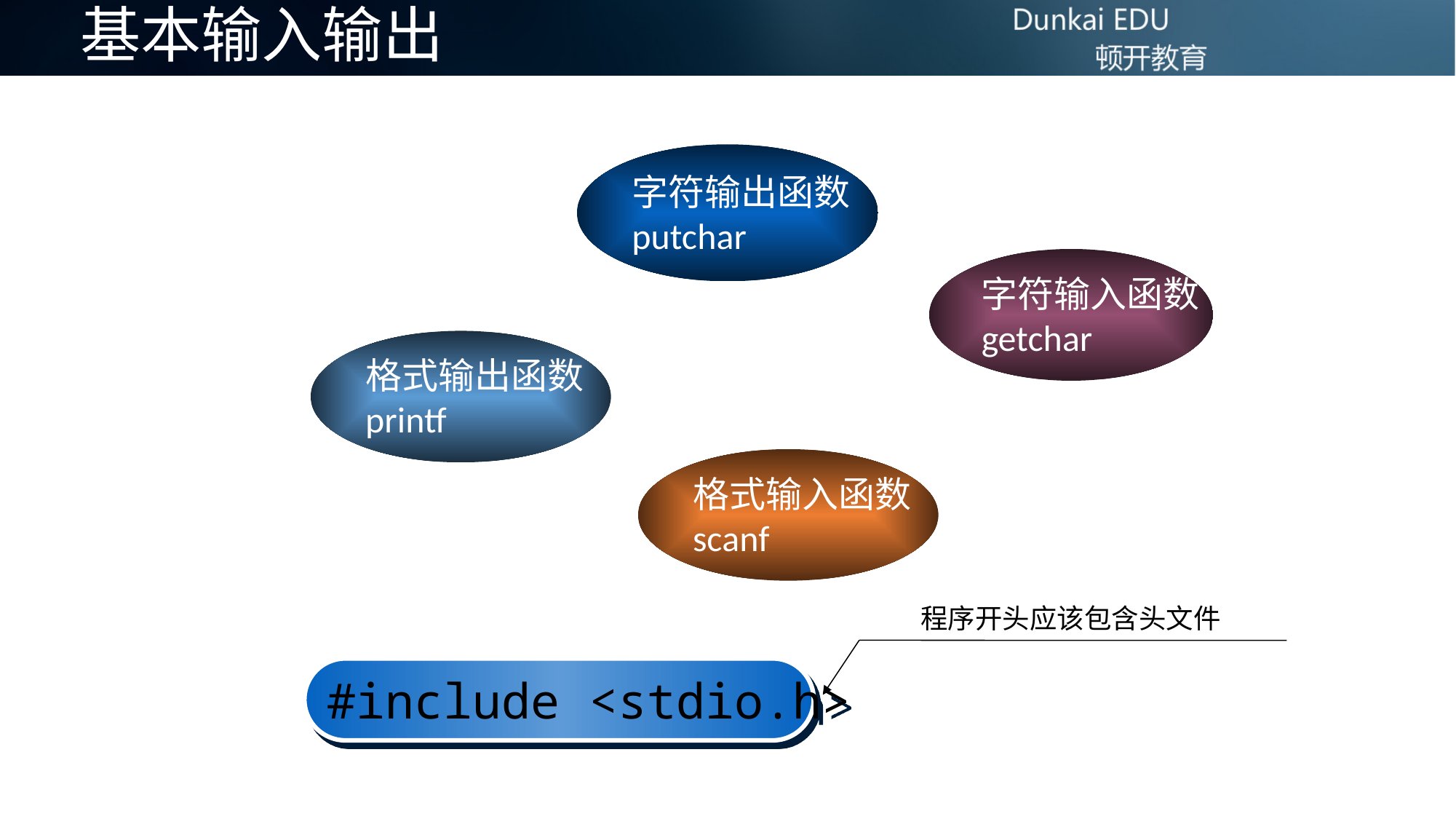

# 基本输入输出
字符输出函数
putchar

字符输入函数
getchar
格式输出函数
printf

格式输入函数
scanf

程序开头应该包含头文件

#include <stdio.h>